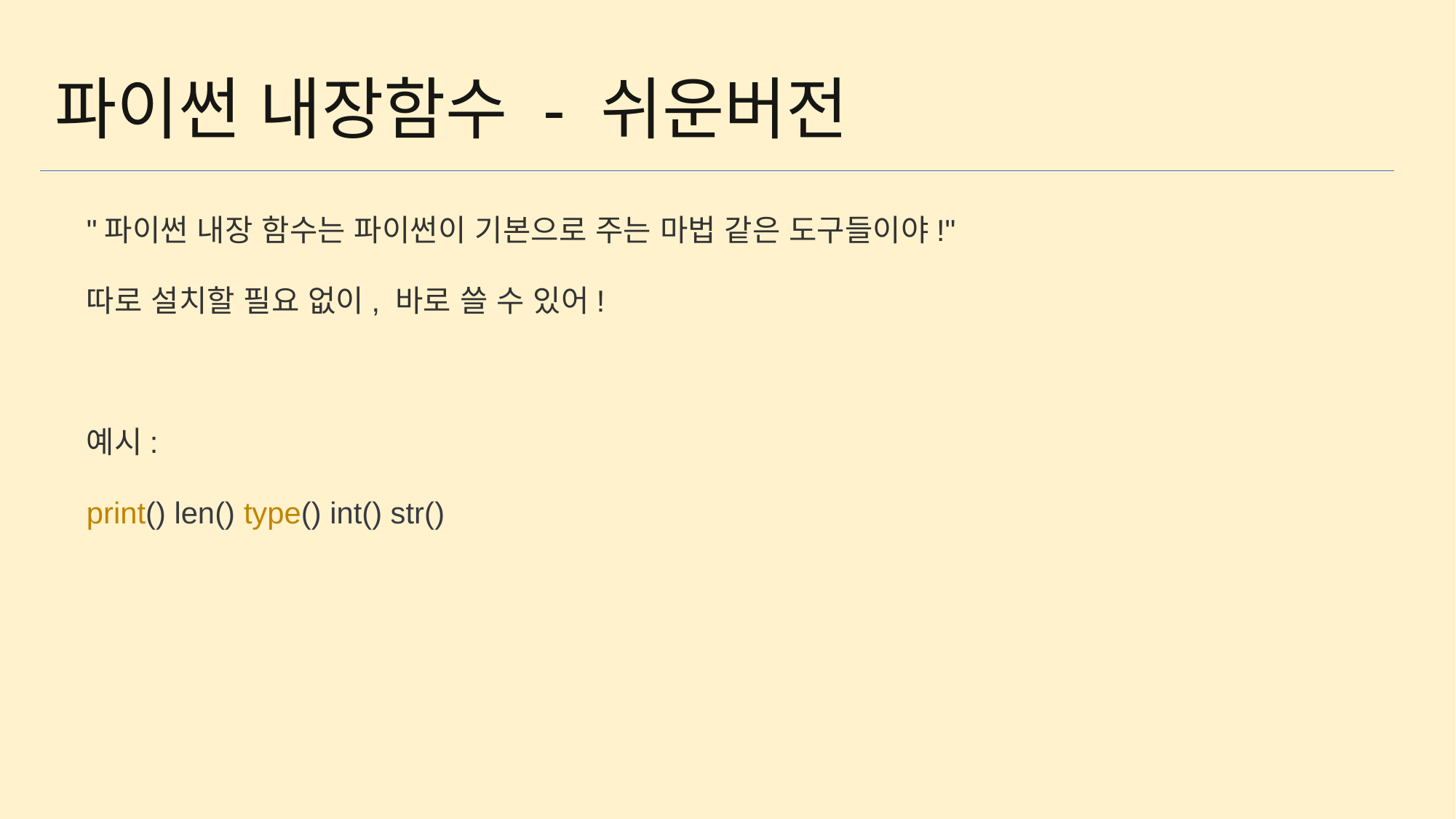

파이썬 내장함수 - 쉬운버전
"파이썬 내장 함수는 파이썬이 기본으로 주는 마법 같은 도구들이야!"
따로 설치할 필요 없이, 바로 쓸 수 있어!

예시:
print() len() type() int() str()